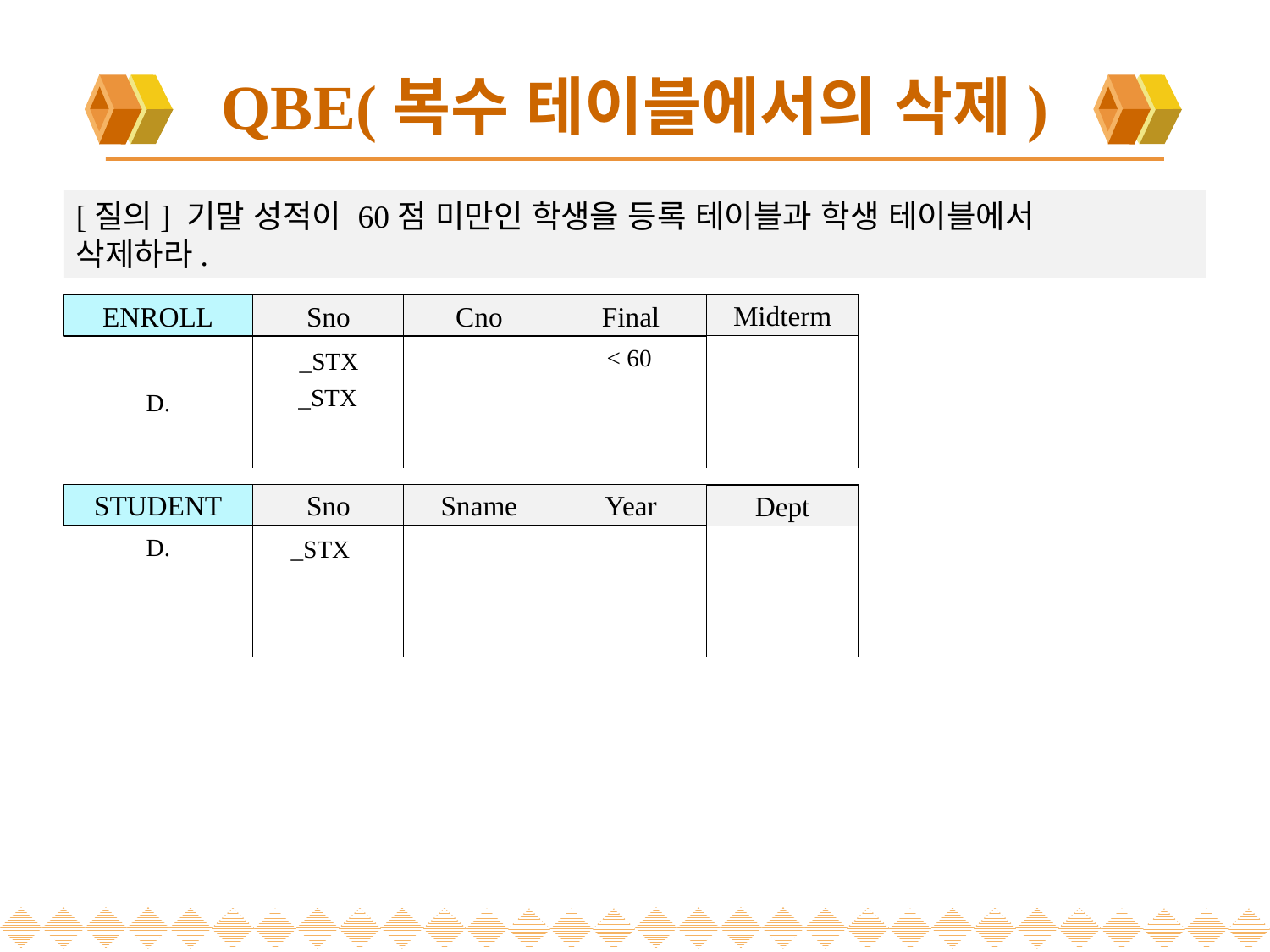

# QBE(복수 테이블에서의 삭제)
[질의] 기말 성적이 60점 미만인 학생을 등록 테이블과 학생 테이블에서 	삭제하라.
Midterm
Final
Cno
ENROLL
Sno
 < 60
_STX
_STX
D.
Year
Sname
STUDENT
Sno
Dept
D.
_STX